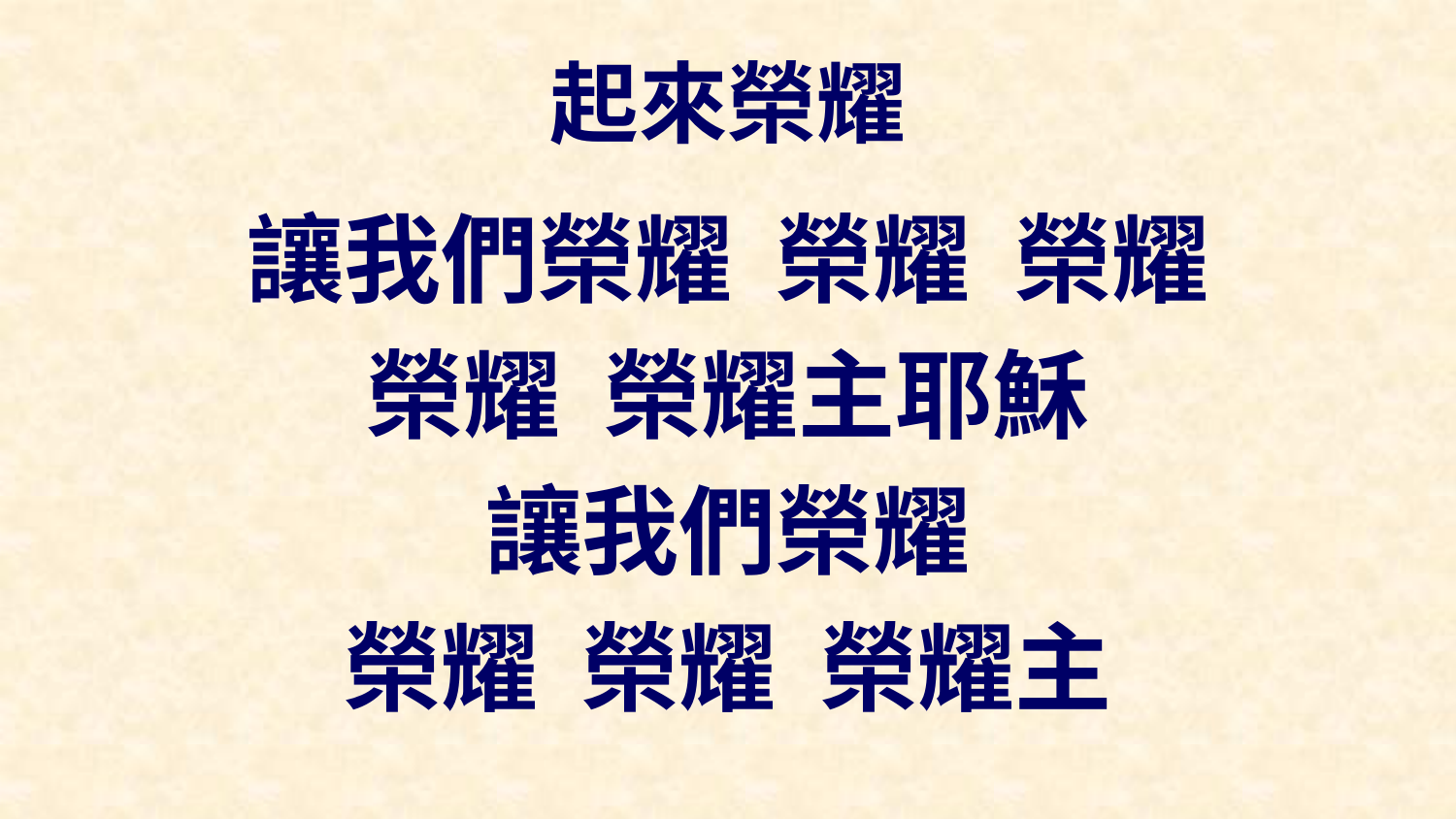

# 起來榮耀
讓我們榮耀  榮耀  榮耀
榮耀  榮耀主耶穌
讓我們榮耀
榮耀  榮耀  榮耀主